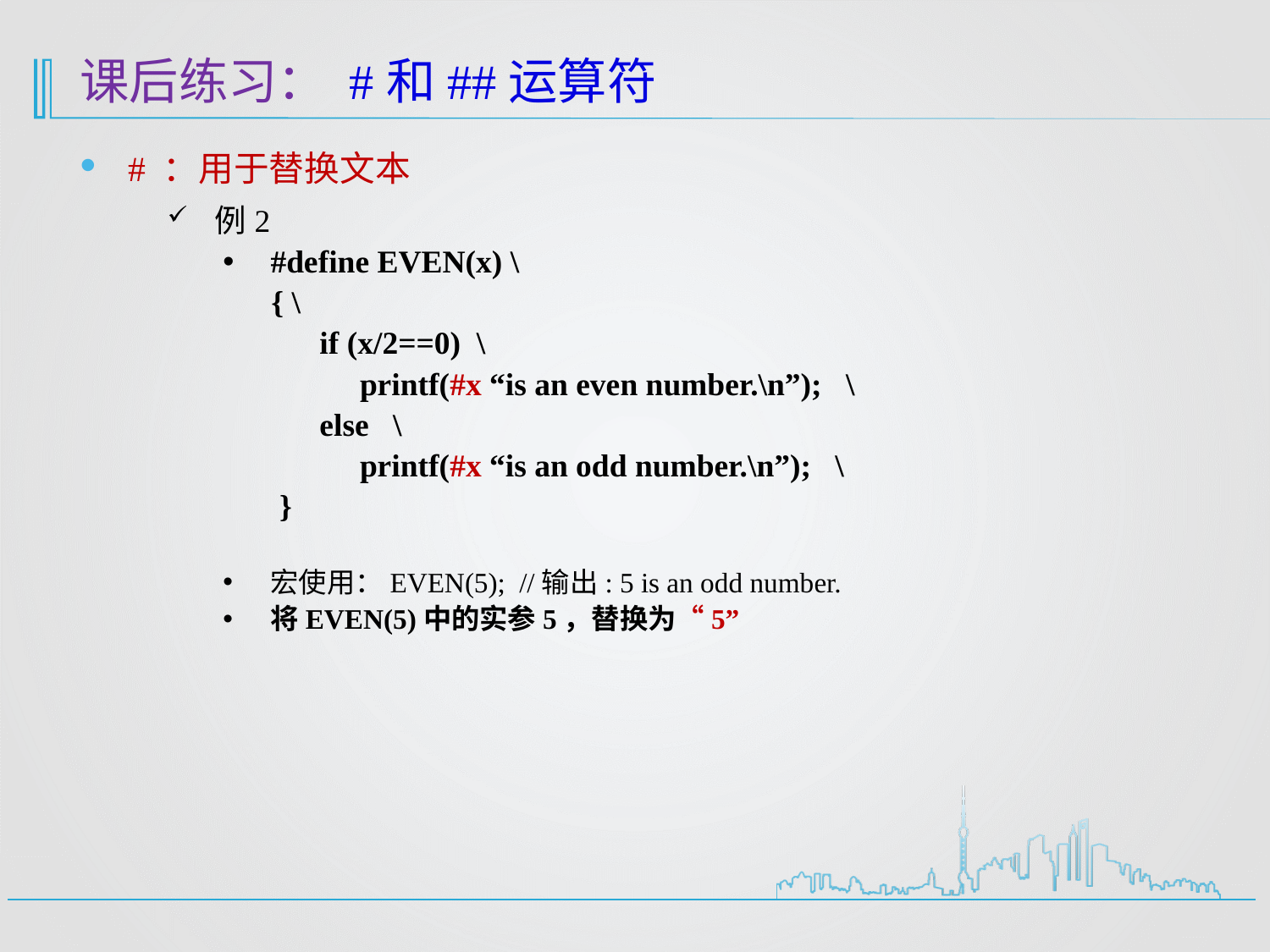

# 课后练习： #和##运算符
# ：用于替换文本
例2
#define EVEN(x) \
      { \
            if (x/2==0)  \
                 printf(#x “is an even number.\n”);   \
            else   \
                 printf(#x “is an odd number.\n”);   \
       }

宏使用：EVEN(5);  //输出: 5 is an odd number.
将EVEN(5)中的实参5，替换为“5”